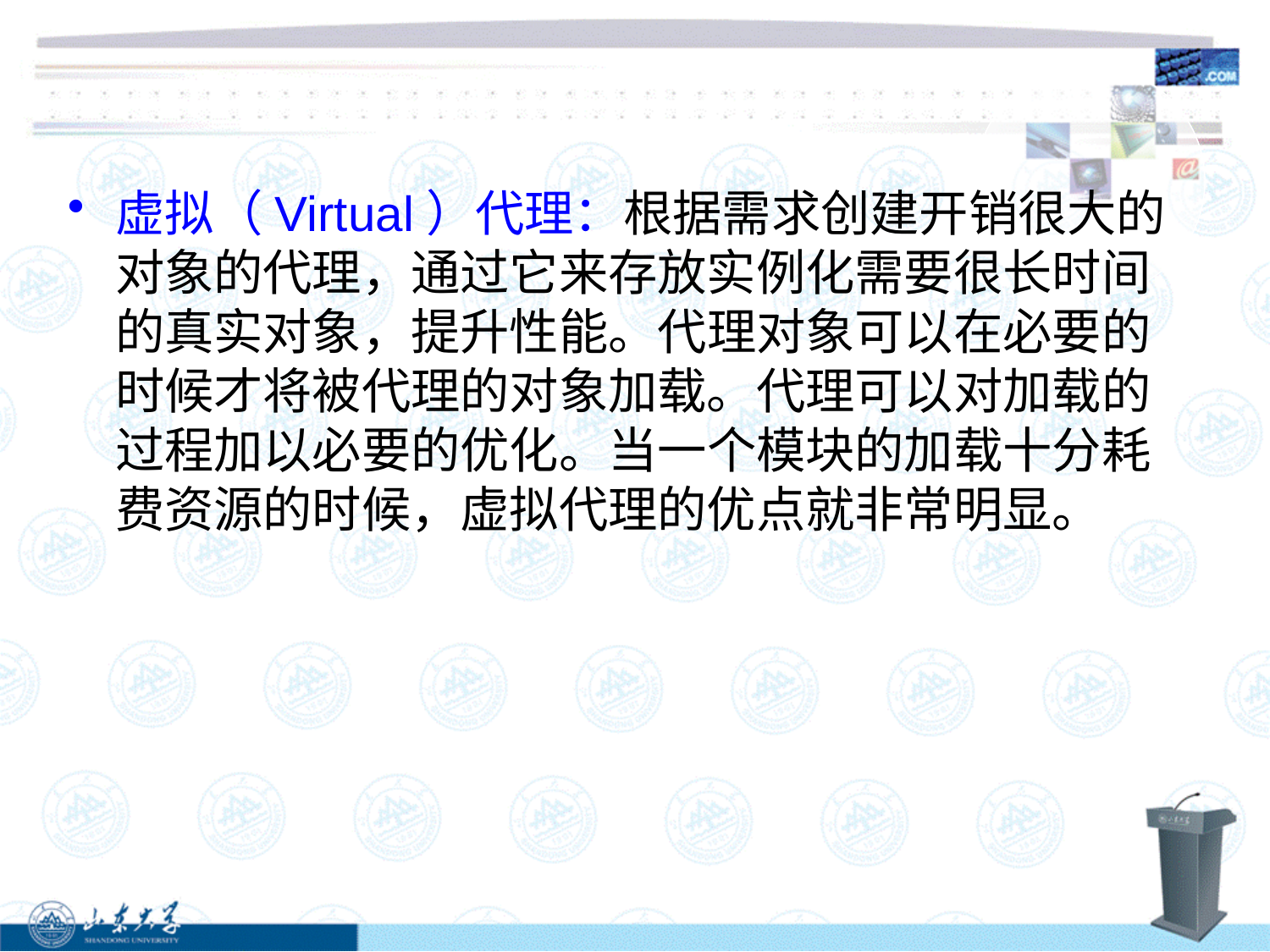

虚拟（Virtual）代理：根据需求创建开销很大的对象的代理，通过它来存放实例化需要很长时间的真实对象，提升性能。代理对象可以在必要的时候才将被代理的对象加载。代理可以对加载的过程加以必要的优化。当一个模块的加载十分耗费资源的时候，虚拟代理的优点就非常明显。